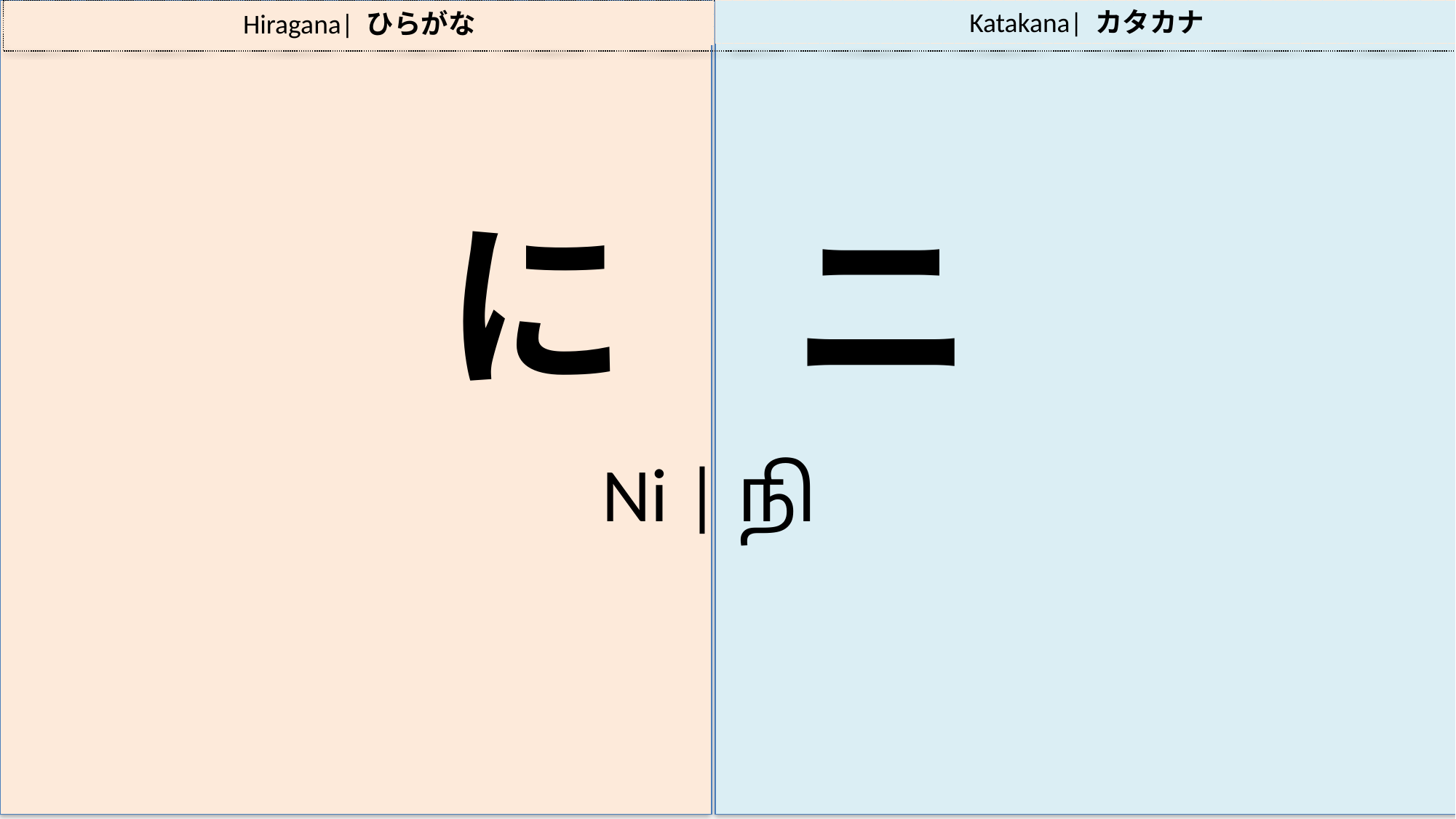

Katakana| カタカナ

Hiragana| ひらがな
に    ニ
Ni | நி